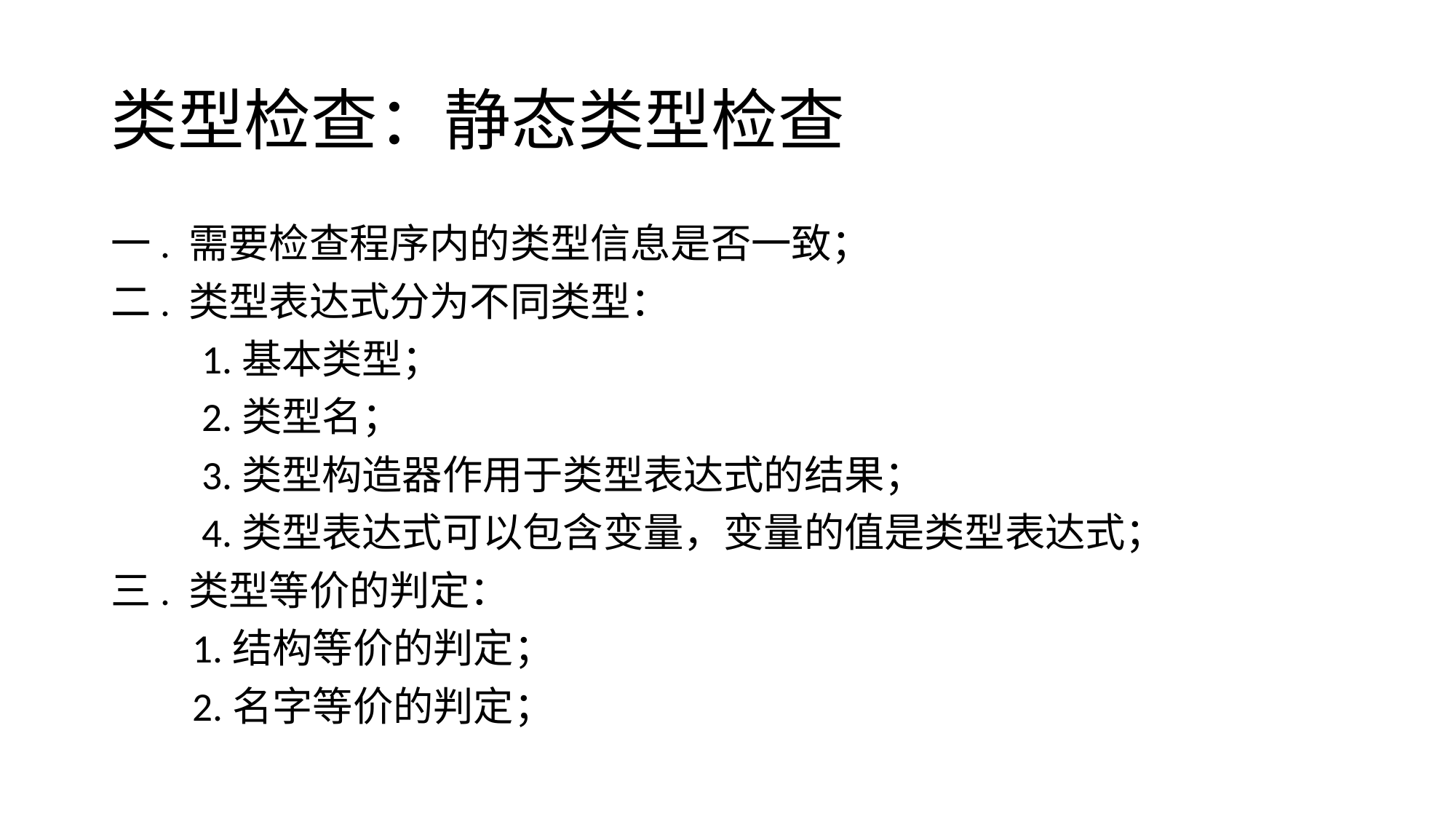

# 类型检查：静态类型检查
一. 需要检查程序内的类型信息是否一致；
二. 类型表达式分为不同类型：
          1.基本类型；
          2.类型名；
          3.类型构造器作用于类型表达式的结果；
          4.类型表达式可以包含变量，变量的值是类型表达式；
三. 类型等价的判定：
         1.结构等价的判定；
         2.名字等价的判定；